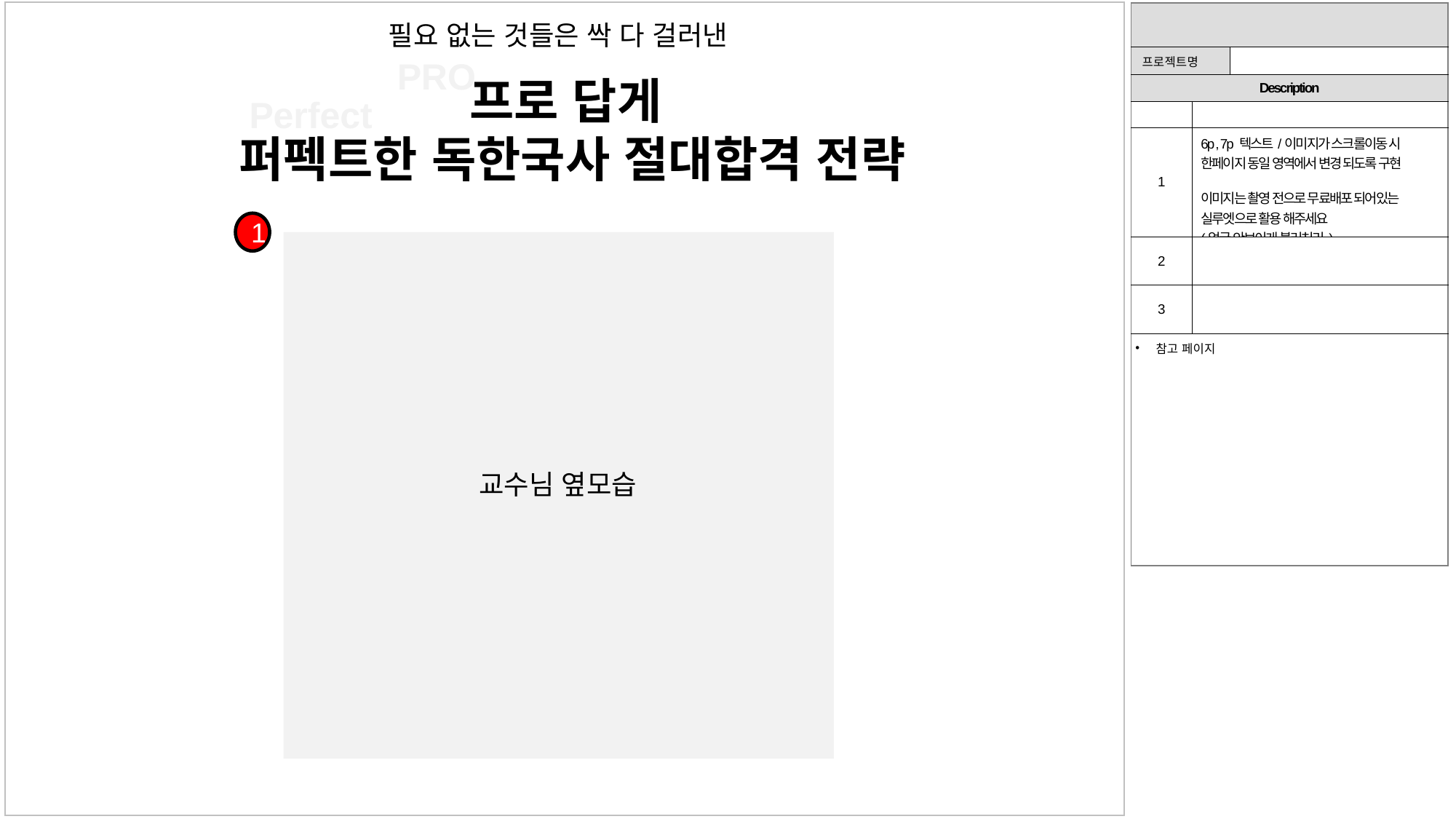

|  |  |  |
| --- | --- | --- |
| 프로젝트명 |  |  |
| Description |  |  |
|  |  |  |
| 1 | 6p , 7p 텍스트/이미지가 스크롤이동 시 한페이지 동일 영역에서 변경 되도록 구현 이미지는 촬영 전으로 무료배포 되어있는 실루엣으로 활용 해주세요 (얼굴 안보이게 블러처리) |  |
| 2 |  |  |
| 3 |  |  |
| 참고 페이지 |  |  |
필요 없는 것들은 싹 다 걸러낸
PRO
프로 답게
퍼펙트한 독한국사 절대합격 전략
Perfect
1

교수님 옆모습